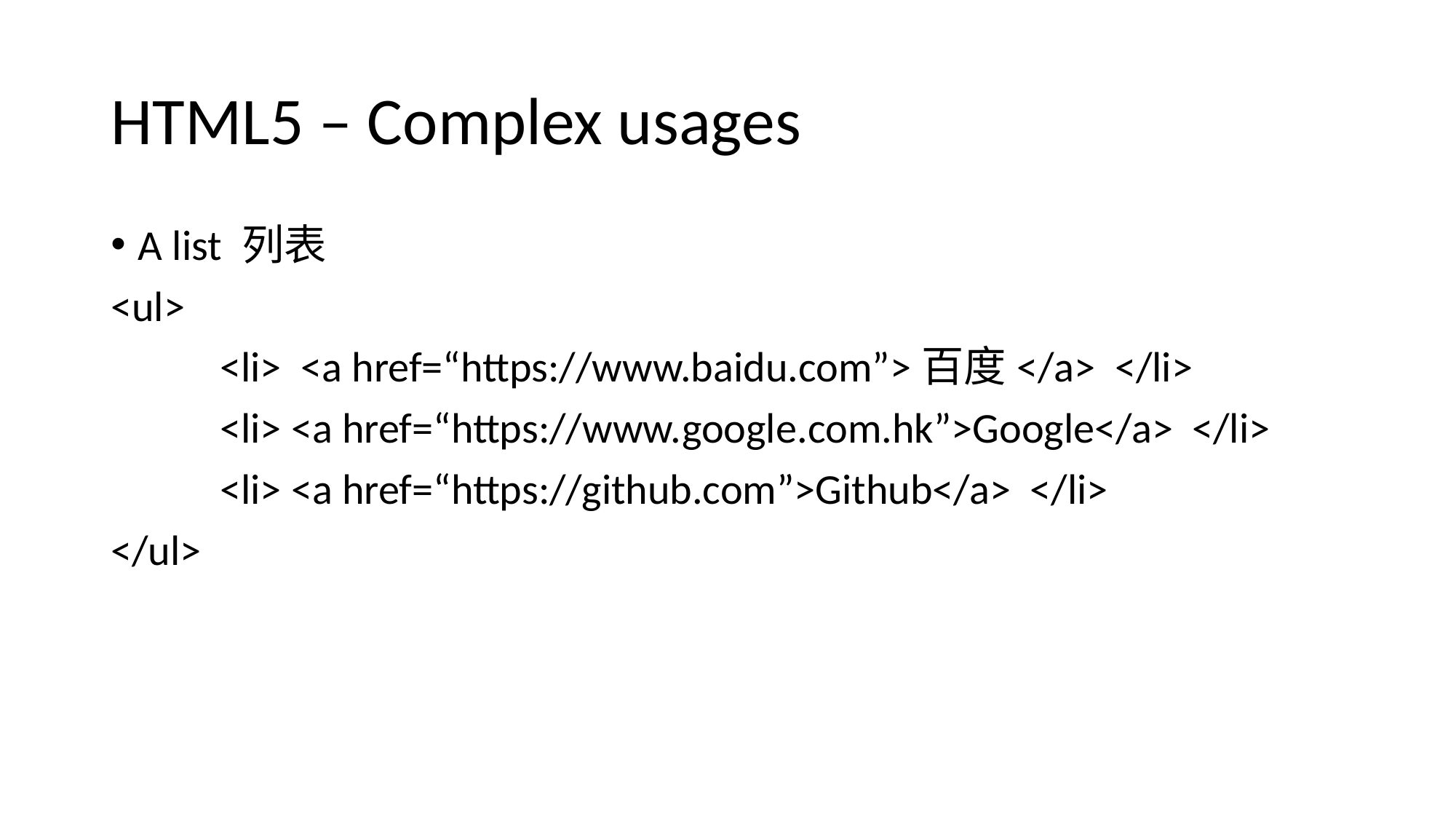

# HTML5 – Complex usages
A list 列表
<ul>
	<li>  <a href=“https://www.baidu.com”>百度</a>  </li>
	<li> <a href=“https://www.google.com.hk”>Google</a>  </li>
	<li> <a href=“https://github.com”>Github</a>  </li>
</ul>